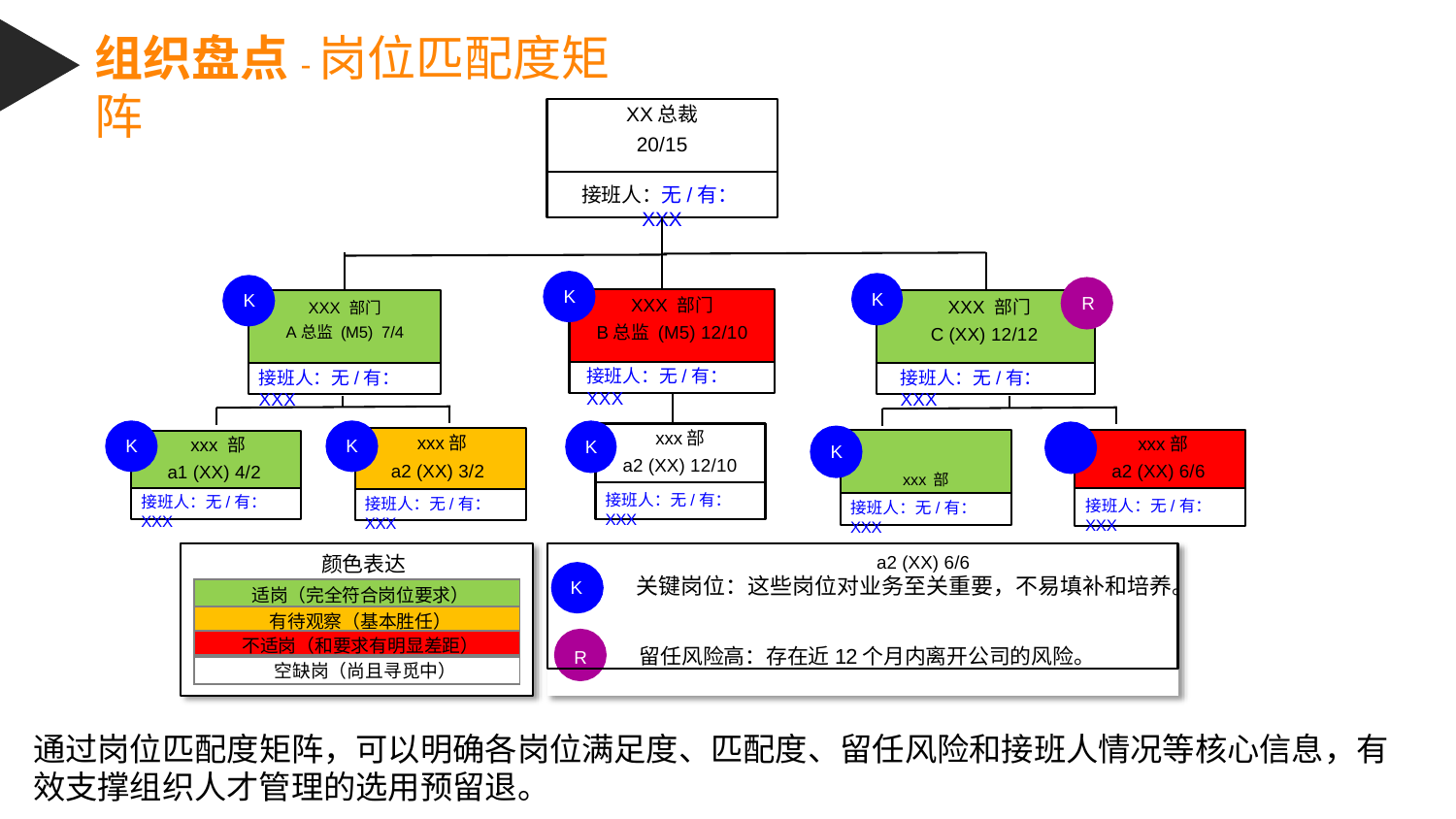

# 组织盘点-岗位匹配度矩阵

XX总裁
20/15

接班人：无/有：XXX

K
K
K

R
XXX 部门
B总监 (M5) 12/10
XXX 部门
C (XX) 12/12
XXX 部门
A总监 (M5) 7/4

接班人：无/有：XXX
接班人：无/有：XXX
接班人：无/有：XXX

xxx部	K
a2 (XX) 6/6

xxx部 a2 (XX) 3/2
xxx部
a2 (XX) 12/10
xxx部 a2 (XX) 6/6

xxx 部
a1 (XX) 4/2
K
K
K
K

接班人：无/有：XXX
接班人：无/有：XXX

接班人：无/有：XXX
接班人：无/有：XXX
接班人：无/有：XXX

K	关键岗位：这些岗位对业务至关重要，不易填补和培养。

R	留任风险高：存在近12个月内离开公司的风险。
颜色表达

| 适岗（完全符合岗位要求） |
| --- |
| 有待观察（基本胜任） |
| 不适岗（和要求有明显差距） |
| 空缺岗（尚且寻觅中） |

通过岗位匹配度矩阵，可以明确各岗位满足度、匹配度、留任风险和接班人情况等核心信息，有 效支撑组织人才管理的选用预留退。